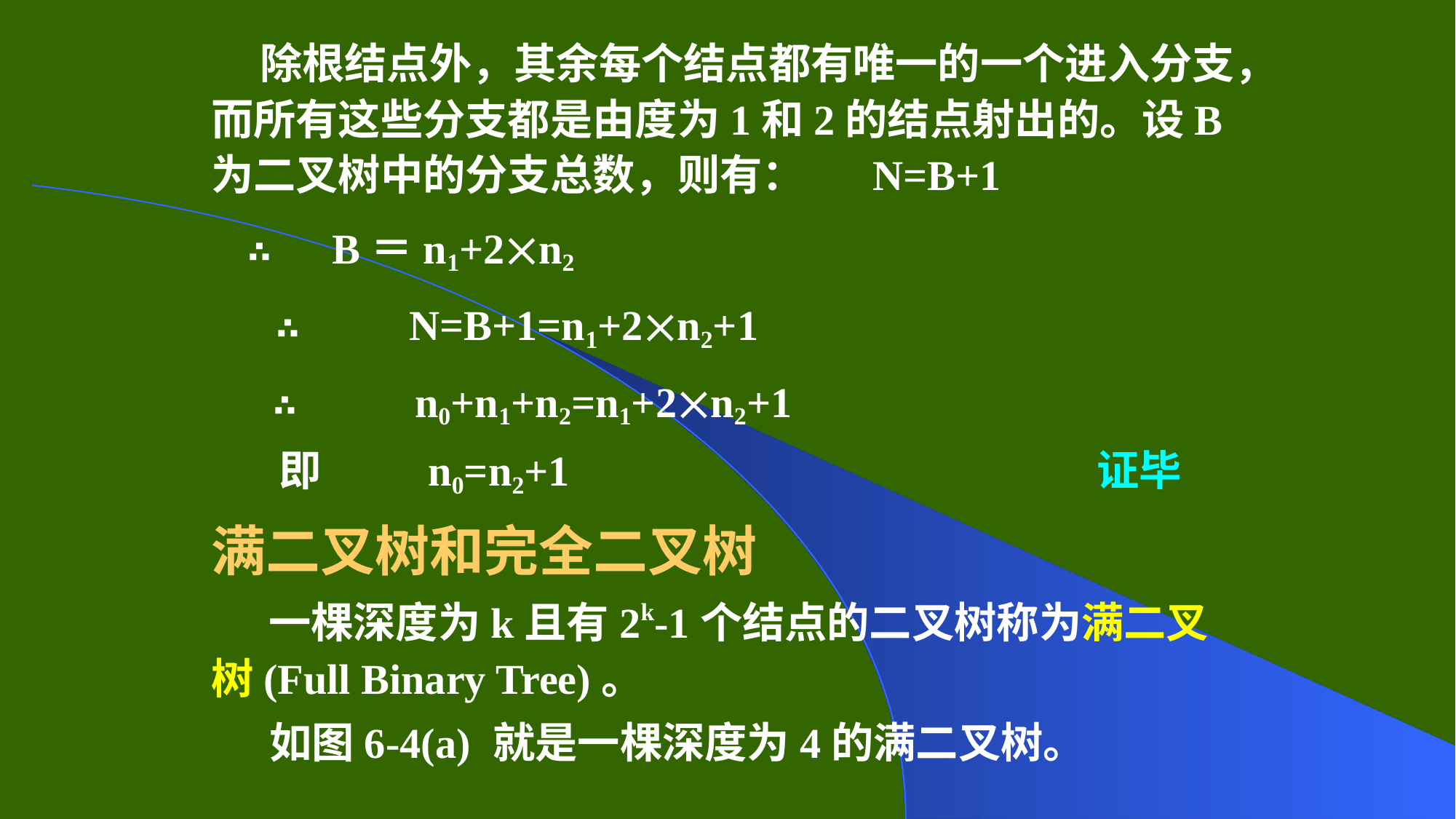

除根结点外，其余每个结点都有唯一的一个进入分支，而所有这些分支都是由度为1和2的结点射出的。设B为二叉树中的分支总数，则有：      N=B+1
   ∴     B＝n1+2×n2
      ∴         N=B+1=n1+2×n2+1
     ∴           n0+n1+n2=n1+2×n2+1
      即          n0=n2+1                                                 证毕
满二叉树和完全二叉树
     一棵深度为k且有2k-1个结点的二叉树称为满二叉树(Full Binary Tree)。
     如图6-4(a) 就是一棵深度为4的满二叉树。